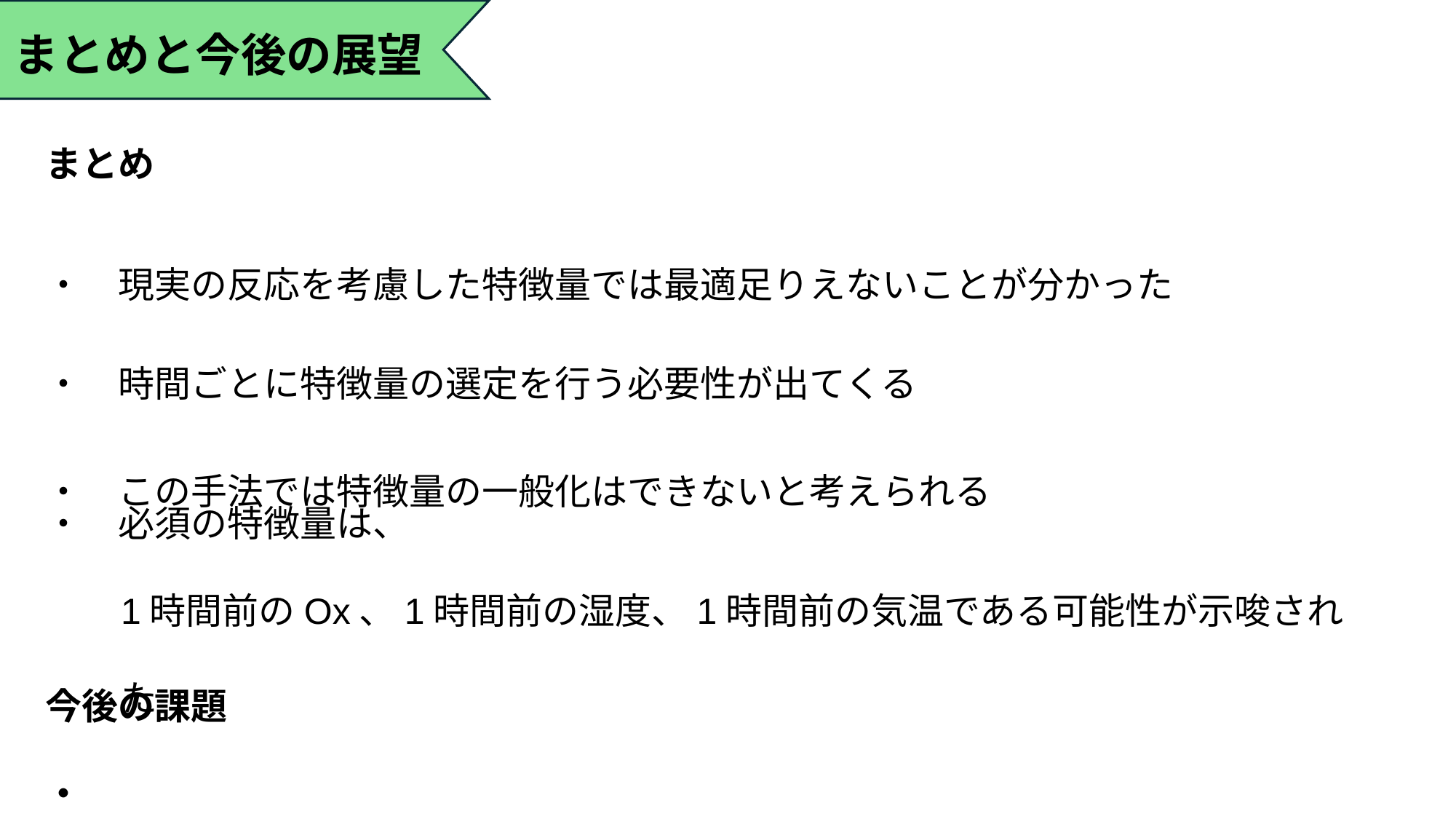

まとめと今後の展望
まとめ
・　現実の反応を考慮した特徴量では最適足りえないことが分かった
・　時間ごとに特徴量の選定を行う必要性が出てくる
・　この手法では特徴量の一般化はできないと考えられる
・　必須の特徴量は、
1時間前のOx、1時間前の湿度、1時間前の気温である可能性が示唆された
今後の課題
・